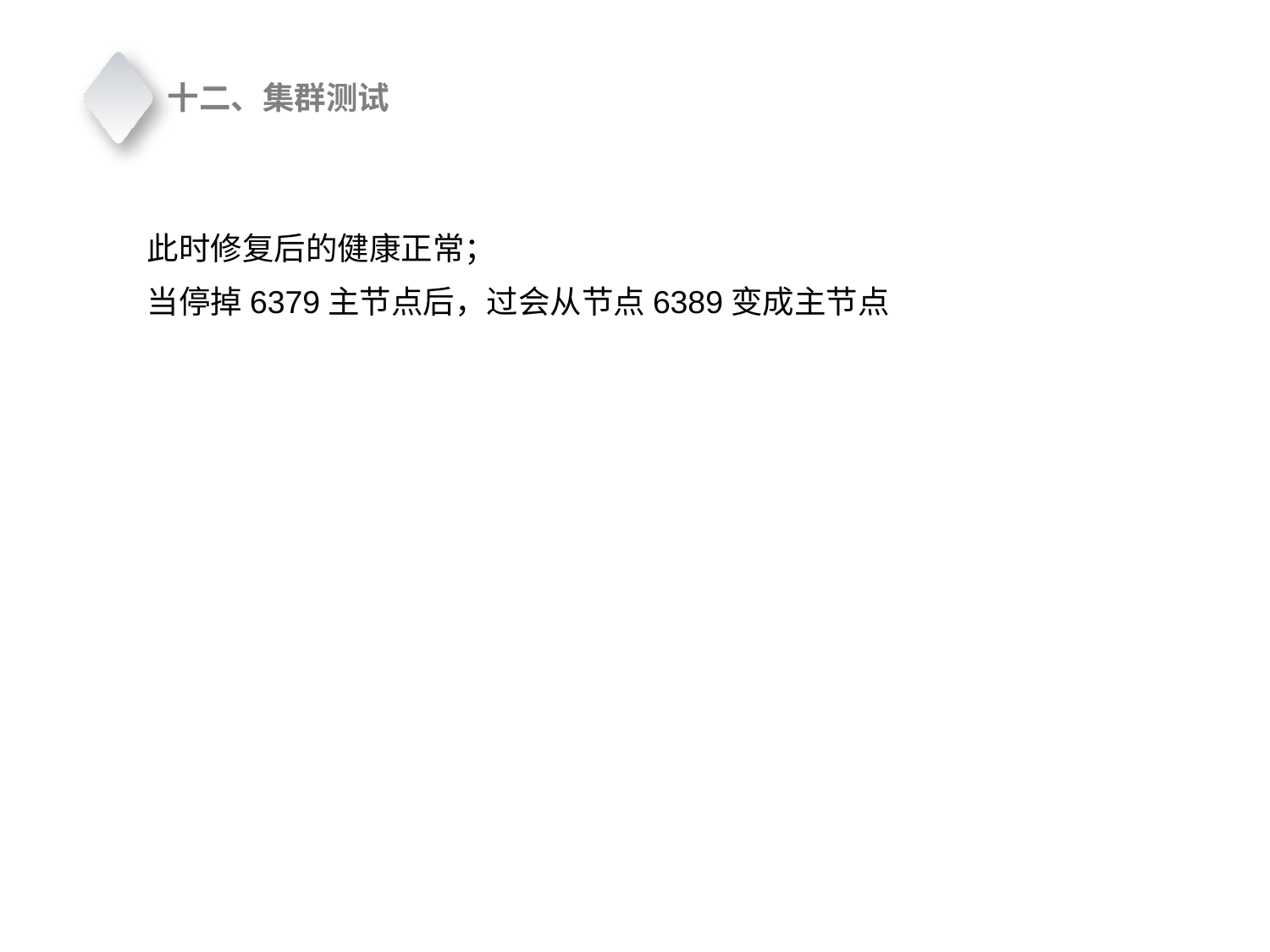

十二、集群测试
此时修复后的健康正常；
当停掉6379主节点后，过会从节点6389变成主节点